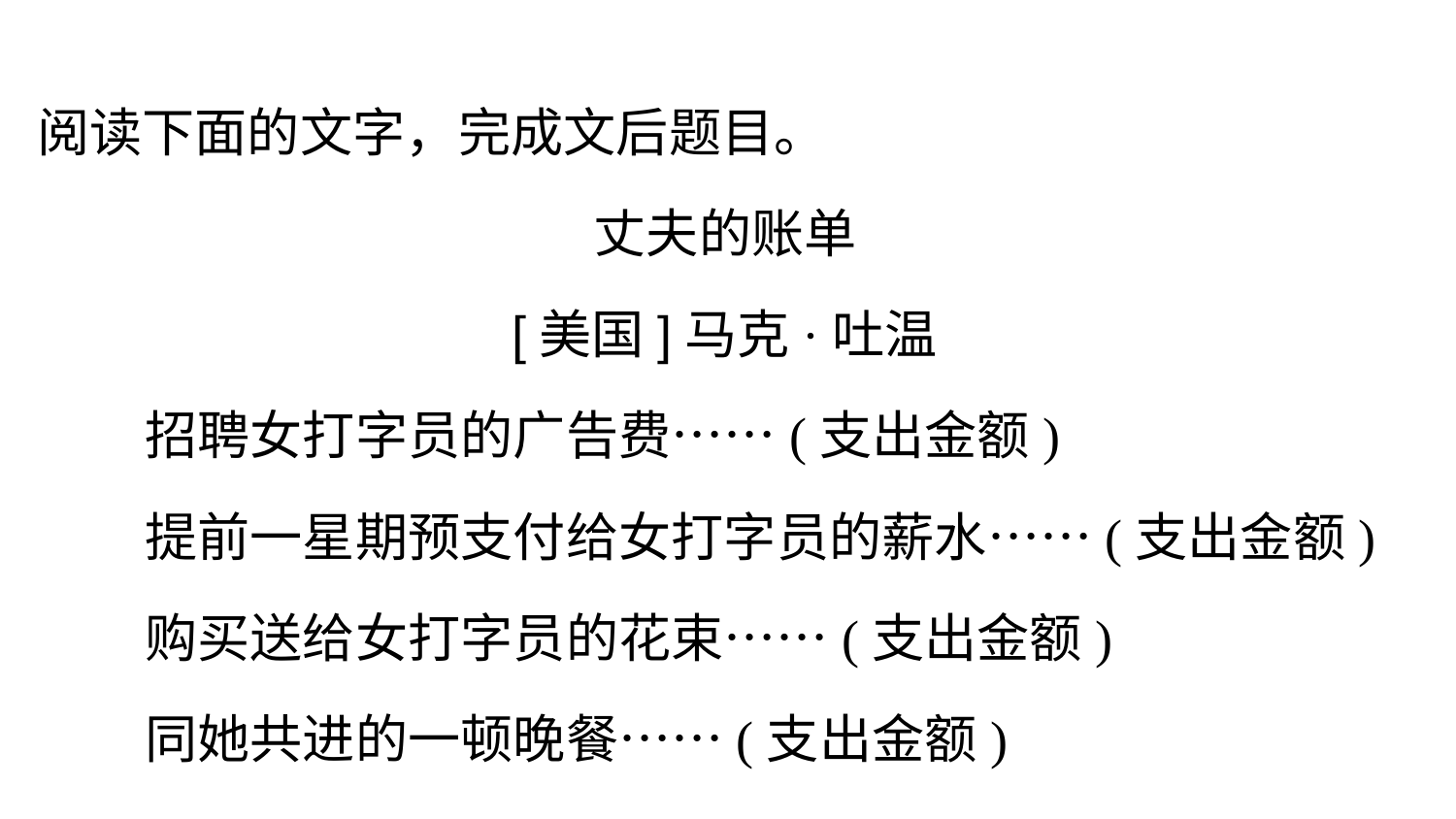

阅读下面的文字，完成文后题目。
丈夫的账单
[美国]马克·吐温
        招聘女打字员的广告费……(支出金额)
        提前一星期预支付给女打字员的薪水……(支出金额)
        购买送给女打字员的花束……(支出金额)
        同她共进的一顿晚餐……(支出金额)